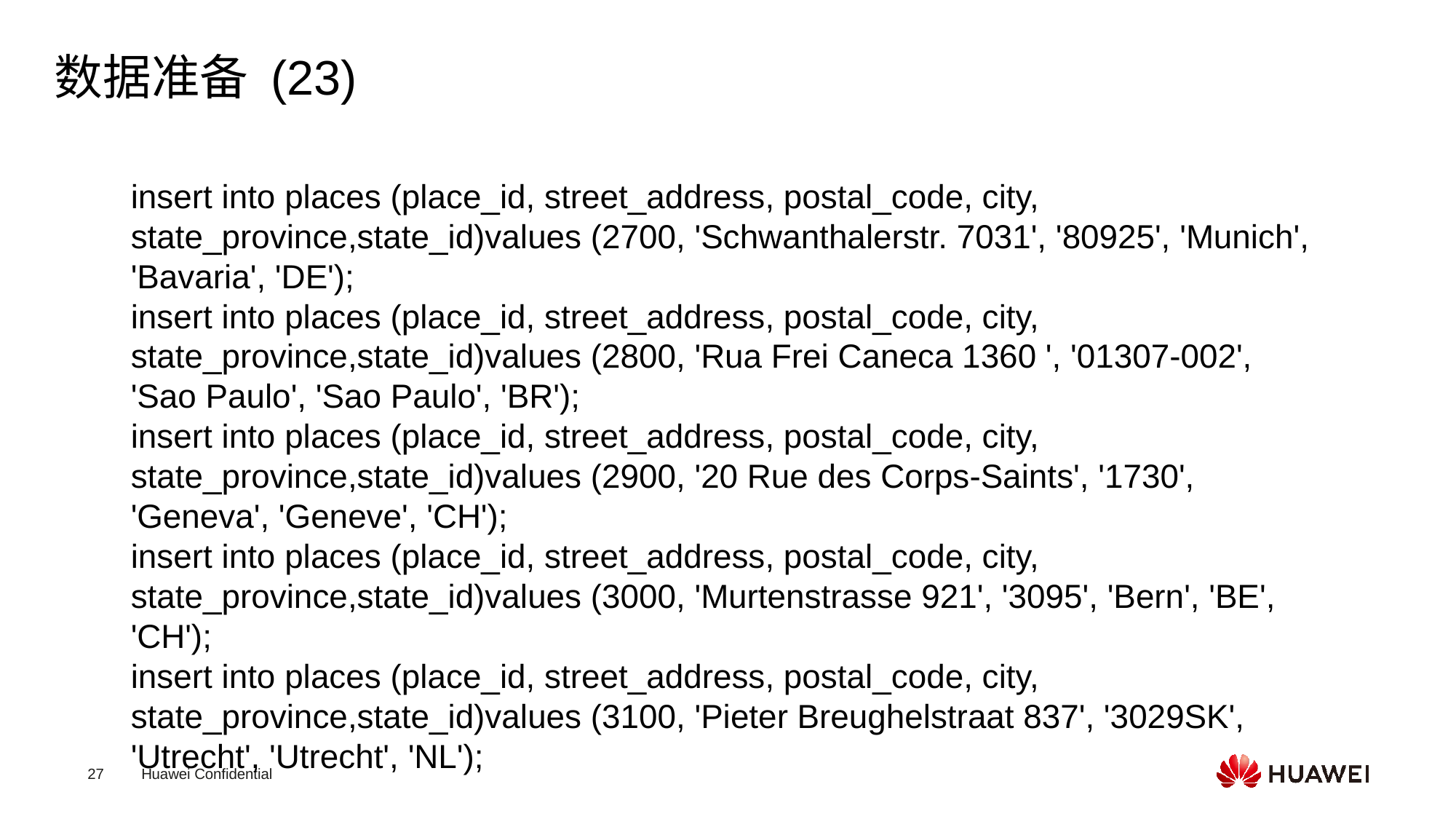

# 数据准备 (23)
insert into places (place_id, street_address, postal_code, city, state_province,state_id)values (2700, 'Schwanthalerstr. 7031', '80925', 'Munich', 'Bavaria', 'DE');insert into places (place_id, street_address, postal_code, city, state_province,state_id)values (2800, 'Rua Frei Caneca 1360 ', '01307-002', 'Sao Paulo', 'Sao Paulo', 'BR');
insert into places (place_id, street_address, postal_code, city, state_province,state_id)values (2900, '20 Rue des Corps-Saints', '1730', 'Geneva', 'Geneve', 'CH');insert into places (place_id, street_address, postal_code, city, state_province,state_id)values (3000, 'Murtenstrasse 921', '3095', 'Bern', 'BE', 'CH');insert into places (place_id, street_address, postal_code, city, state_province,state_id)values (3100, 'Pieter Breughelstraat 837', '3029SK', 'Utrecht', 'Utrecht', 'NL');